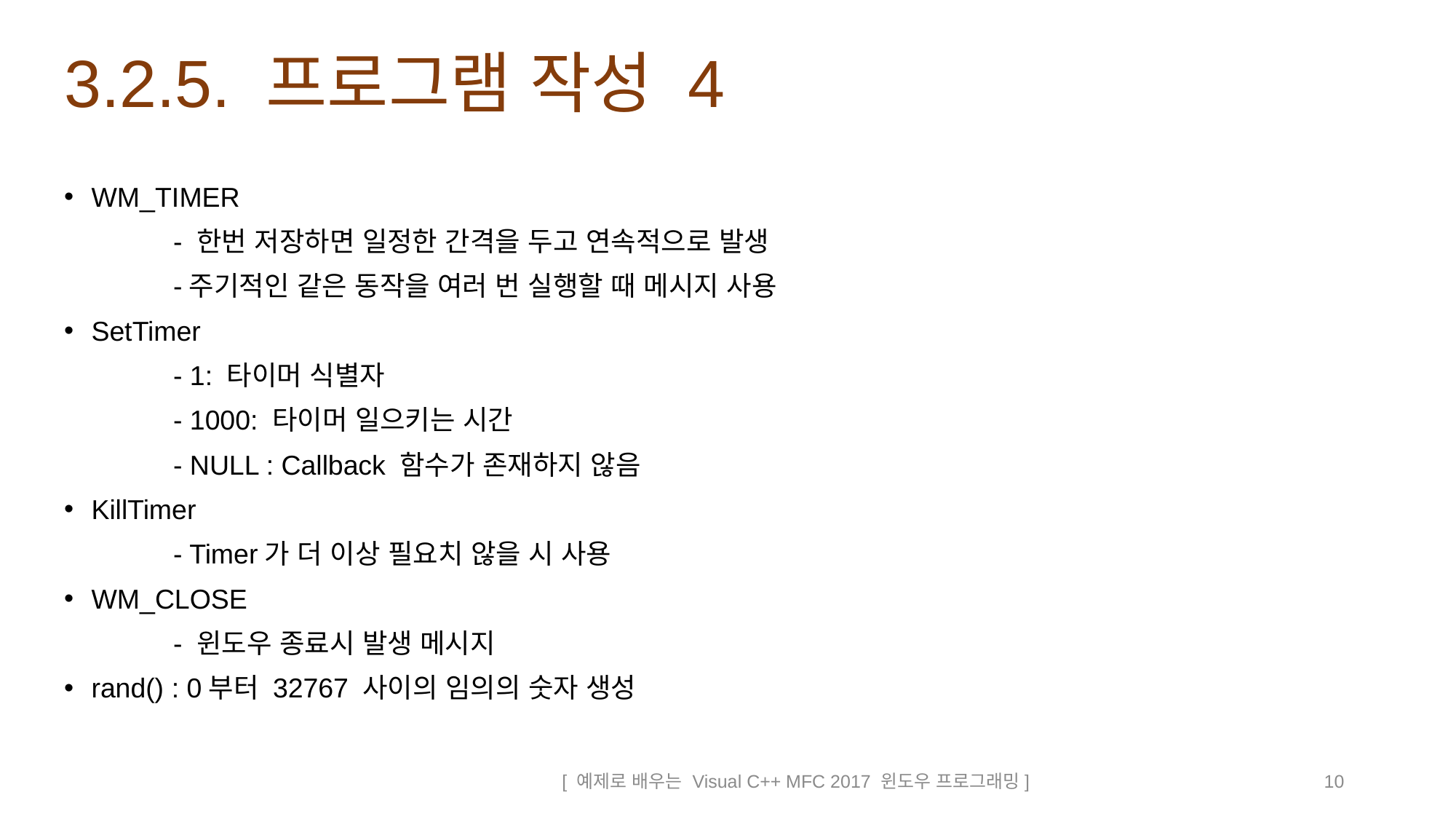

# 3.2.5. 프로그램 작성 4

WM_TIMER
	- 한번 저장하면 일정한 간격을 두고 연속적으로 발생
	-주기적인 같은 동작을 여러 번 실행할 때 메시지 사용
SetTimer
	- 1: 타이머 식별자
	- 1000: 타이머 일으키는 시간
	- NULL : Callback 함수가 존재하지 않음
KillTimer
	- Timer가 더 이상 필요치 않을 시 사용
WM_CLOSE
	- 윈도우 종료시 발생 메시지
rand() : 0부터 32767 사이의 임의의 숫자 생성

[ 예제로 배우는 Visual C++ MFC 2017 윈도우 프로그래밍]
10